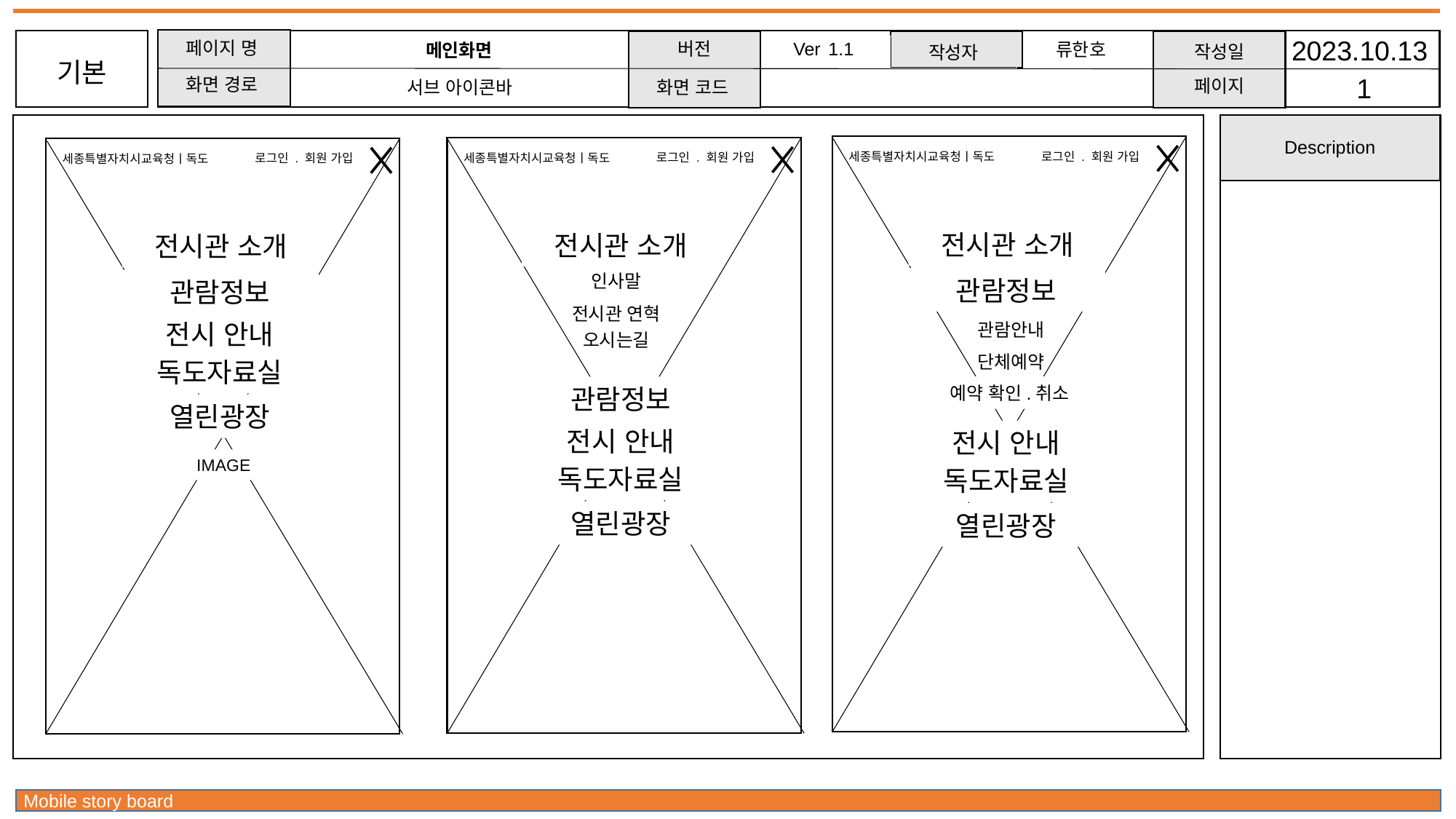

Ver 1.1
2023.10.13

페이지 명

버전
류한호
메인화면
작성일
작성자
기본
1
화면 경로
페이지
서브 아이콘바
화면 코드

Description

로그인 . 회원 가입
세종특별자치시교육청ㅣ독도
로그인 . 회원 가입
세종특별자치시교육청ㅣ독도
로그인 . 회원 가입
세종특별자치시교육청ㅣ독도
전시관 소개
전시관 소개
전시관 소개
인사말
관람정보
관람정보
전시관 연혁
전시 안내
관람안내
오시는길
단체예약
독도자료실
예약 확인.취소
관람정보
열린광장
전시 안내
전시 안내
IMAGE
독도자료실
독도자료실
열린광장
열린광장
Mobile story board